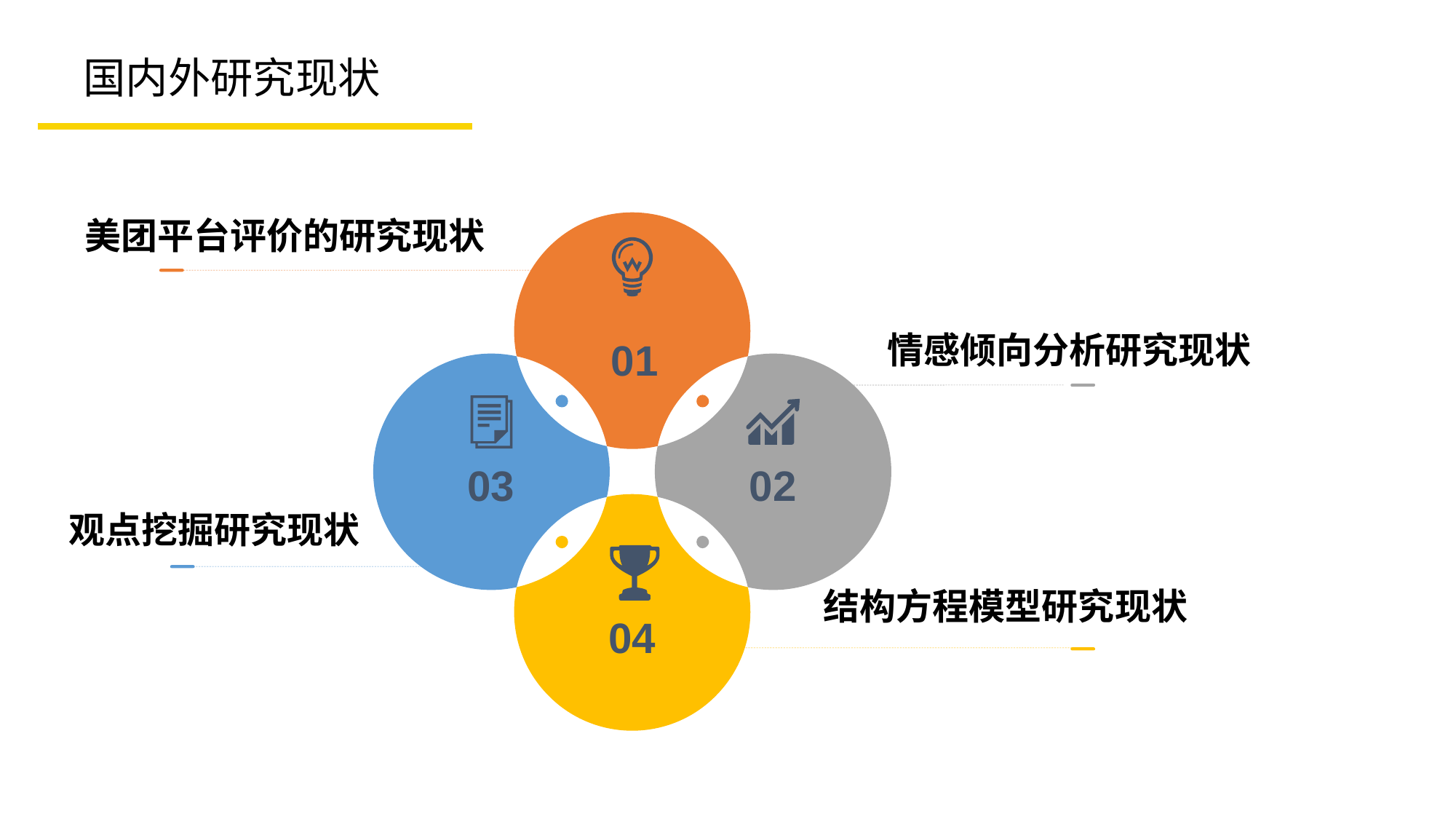

国内外研究现状

美团平台评价的研究现状

Dummy Title

情感倾向分析研究现状
01

03
02
Dummy Title

观点挖掘研究现状

结构方程模型研究现状
04